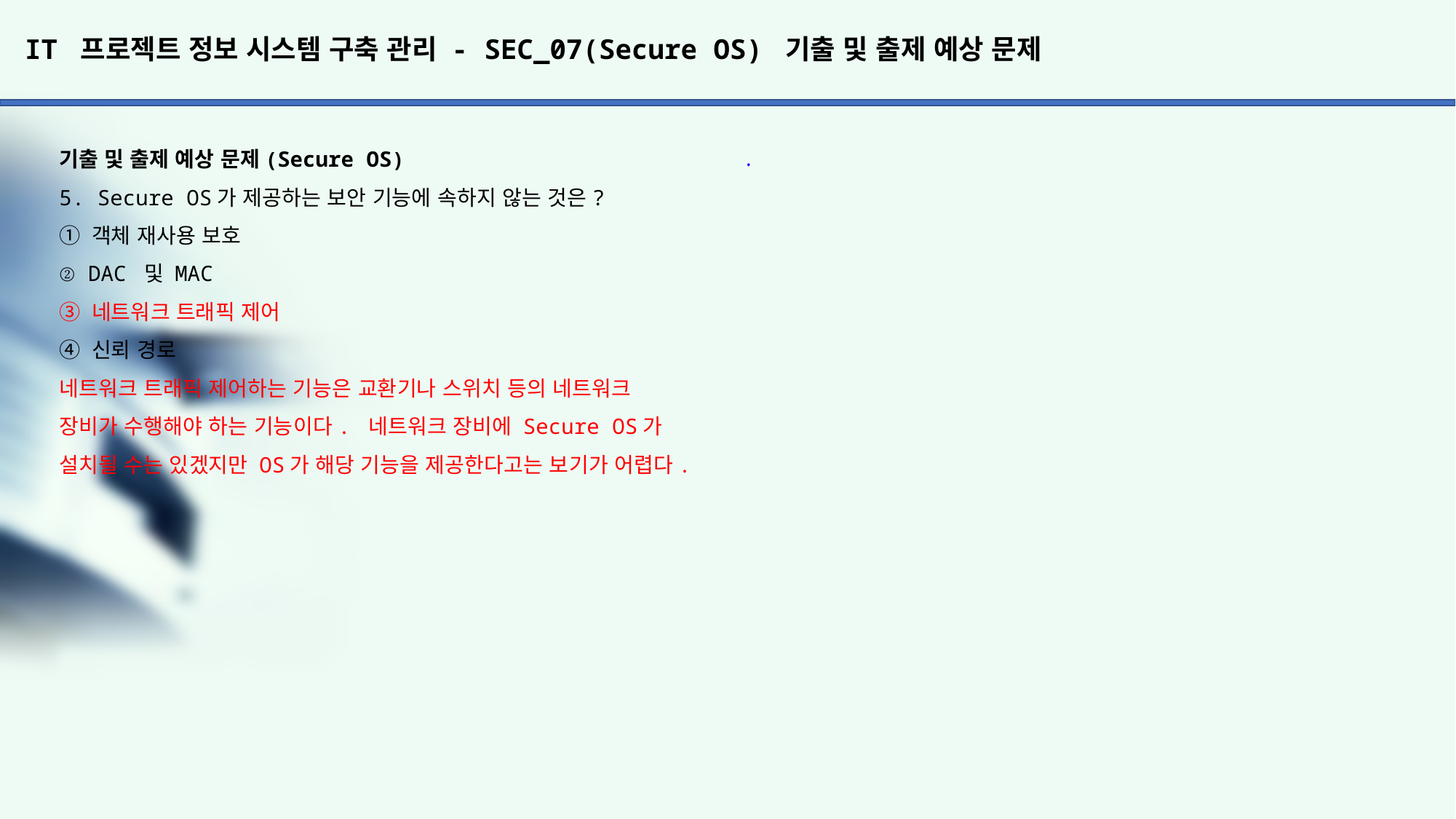

# IT 프로젝트 정보 시스템 구축 관리 - SEC_07(Secure OS) 기출 및 출제 예상 문제
.
기출 및 출제 예상 문제(Secure OS)
5. Secure OS가 제공하는 보안 기능에 속하지 않는 것은?
① 객체 재사용 보호
② DAC 및 MAC
③ 네트워크 트래픽 제어
④ 신뢰 경로
네트워크 트래픽 제어하는 기능은 교환기나 스위치 등의 네트워크
장비가 수행해야 하는 기능이다. 네트워크 장비에 Secure OS가 설치될 수는 있겠지만 OS가 해당 기능을 제공한다고는 보기가 어렵다.